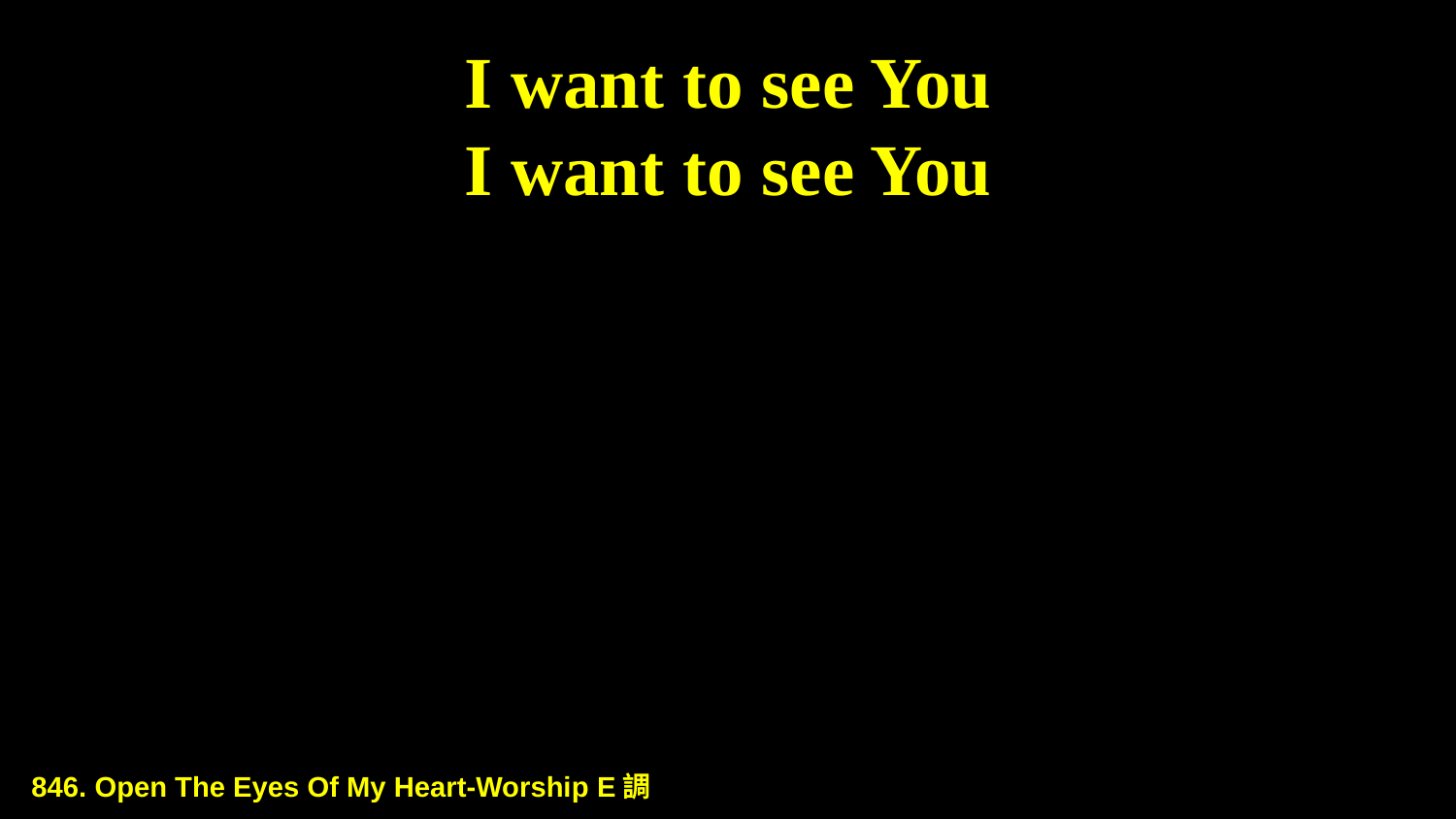

# I want to see You I want to see You
846. Open The Eyes Of My Heart-Worship E調